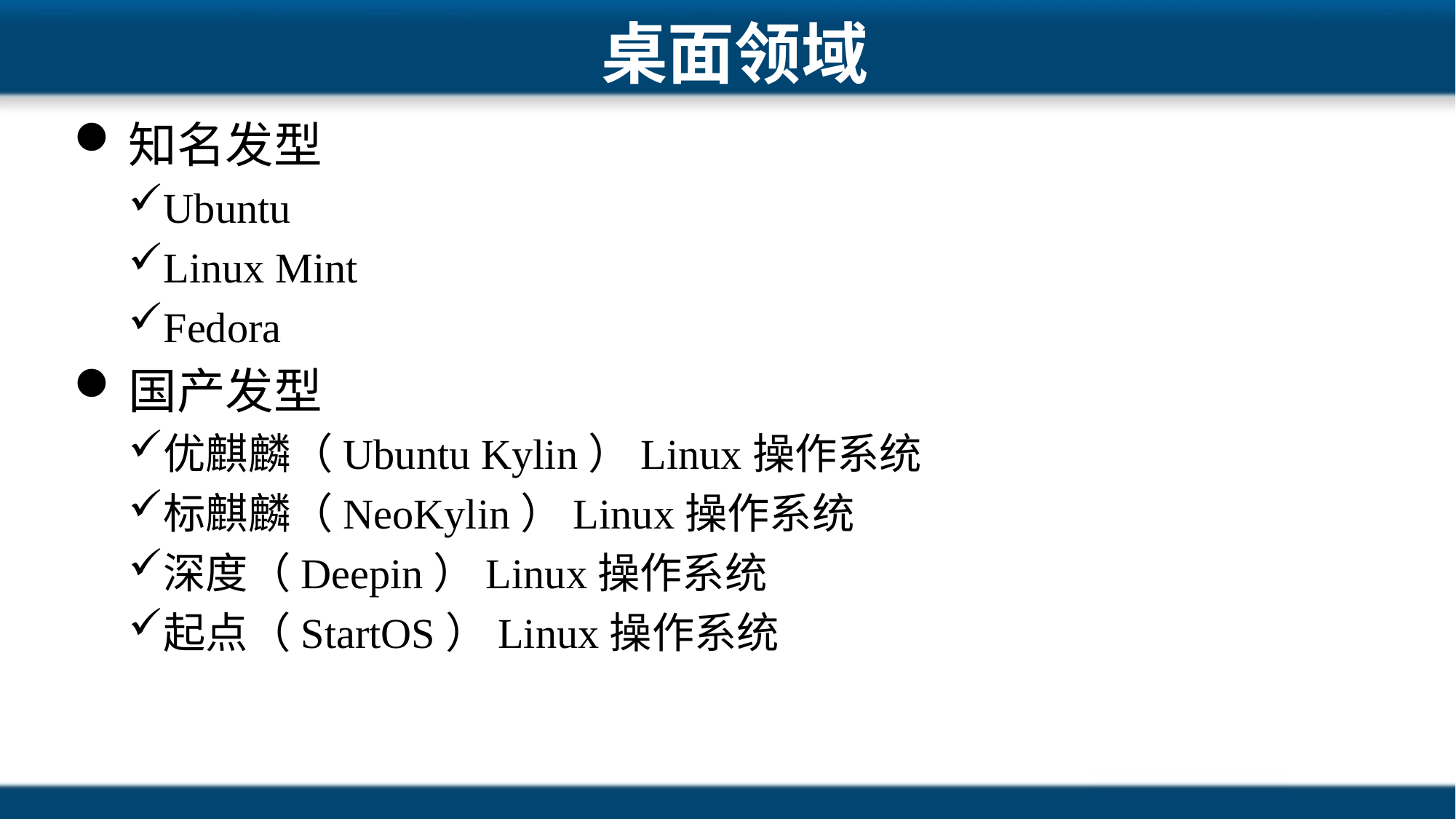

# 桌面领域
知名发型
Ubuntu
Linux Mint
Fedora
国产发型
优麒麟（Ubuntu Kylin）Linux操作系统
标麒麟（NeoKylin）Linux操作系统
深度（Deepin）Linux操作系统
起点（StartOS）Linux操作系统